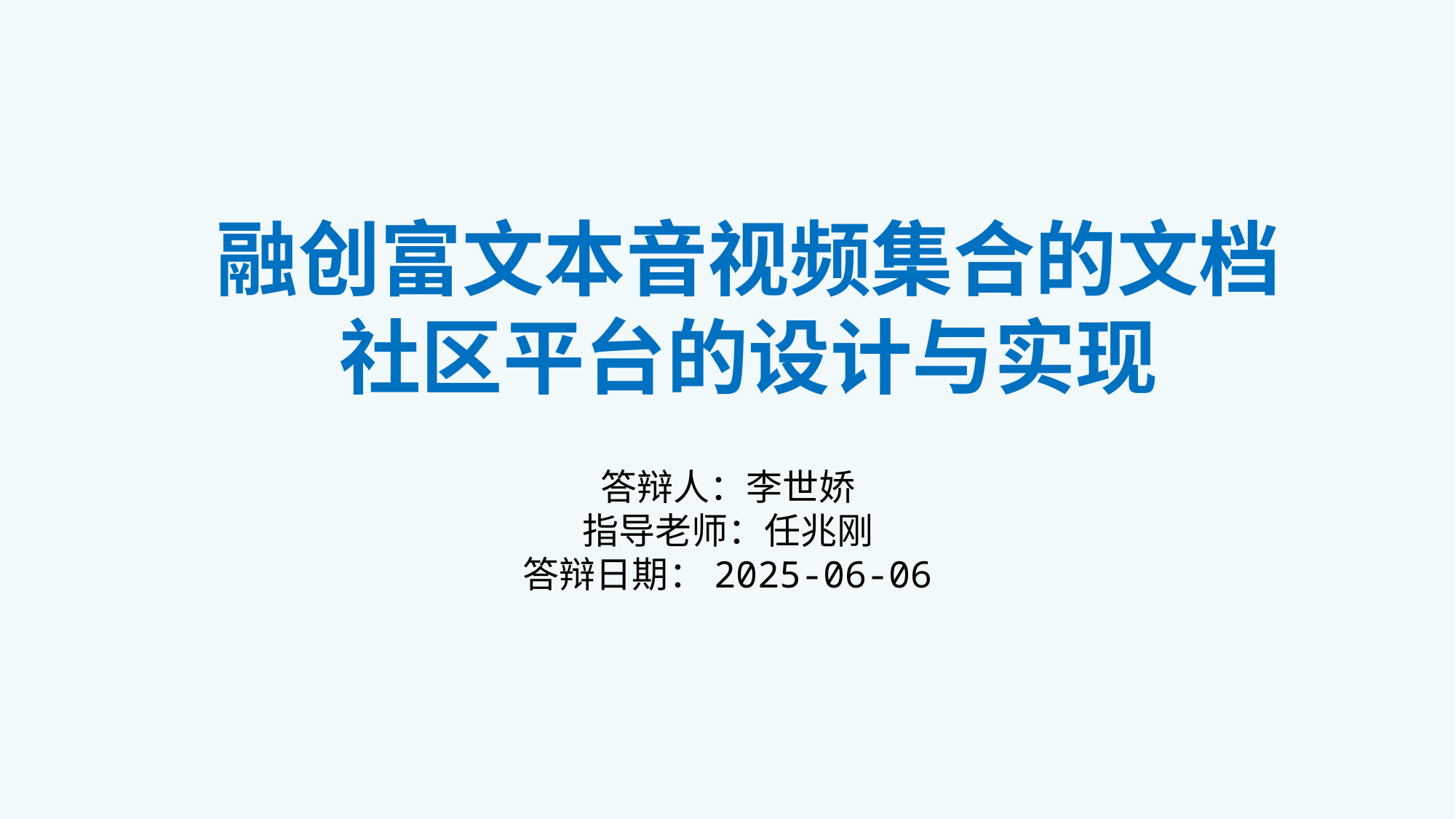

融创富文本音视频集合的文档社区平台的设计与实现
答辩人：李世娇
指导老师：任兆刚
答辩日期：2025-06-06